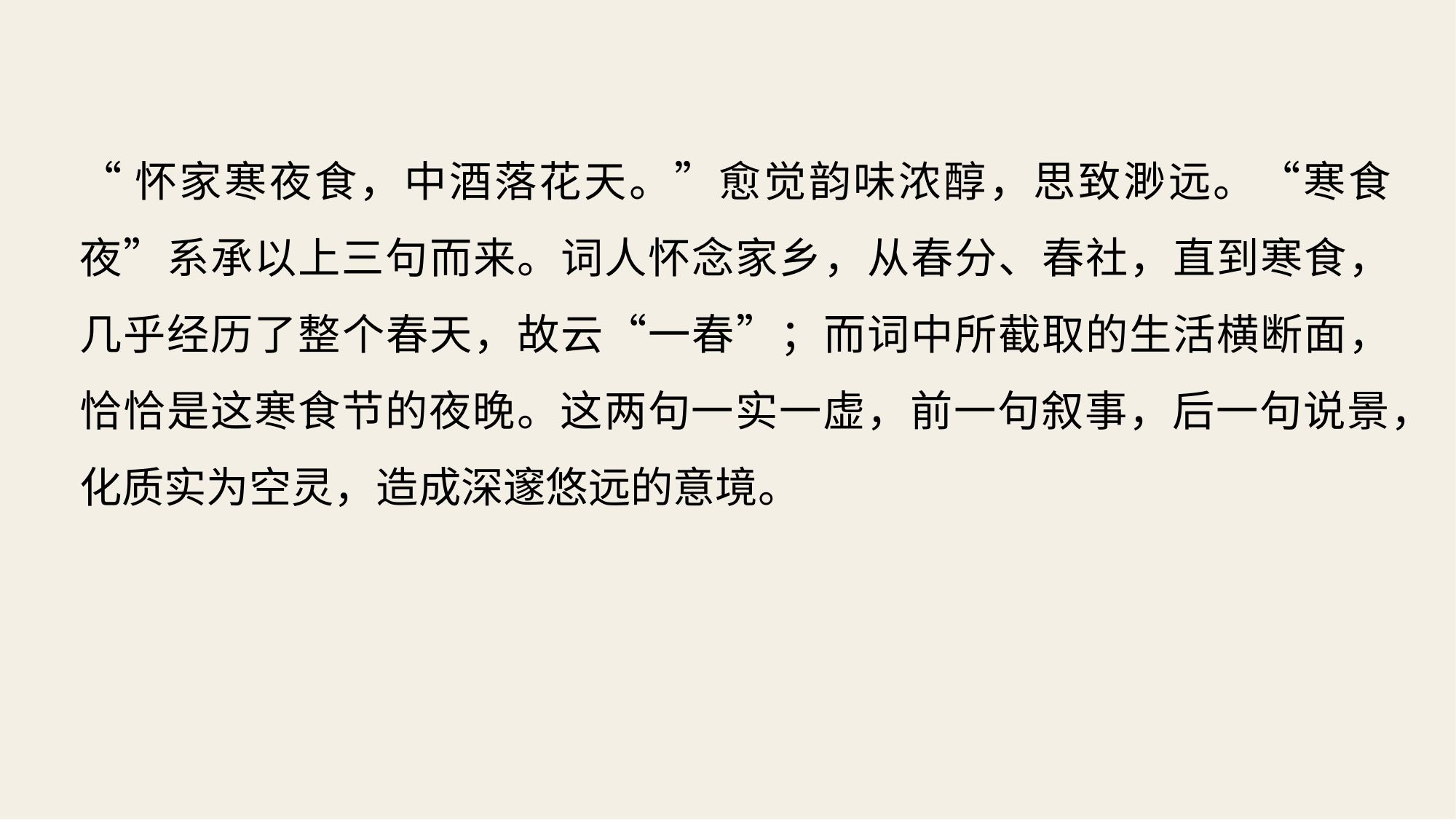

“怀家寒夜食，中酒落花天。”愈觉韵味浓醇，思致渺远。“寒食夜”系承以上三句而来。词人怀念家乡，从春分、春社，直到寒食，几乎经历了整个春天，故云“一春”；而词中所截取的生活横断面，恰恰是这寒食节的夜晚。这两句一实一虚，前一句叙事，后一句说景，化质实为空灵，造成深邃悠远的意境。